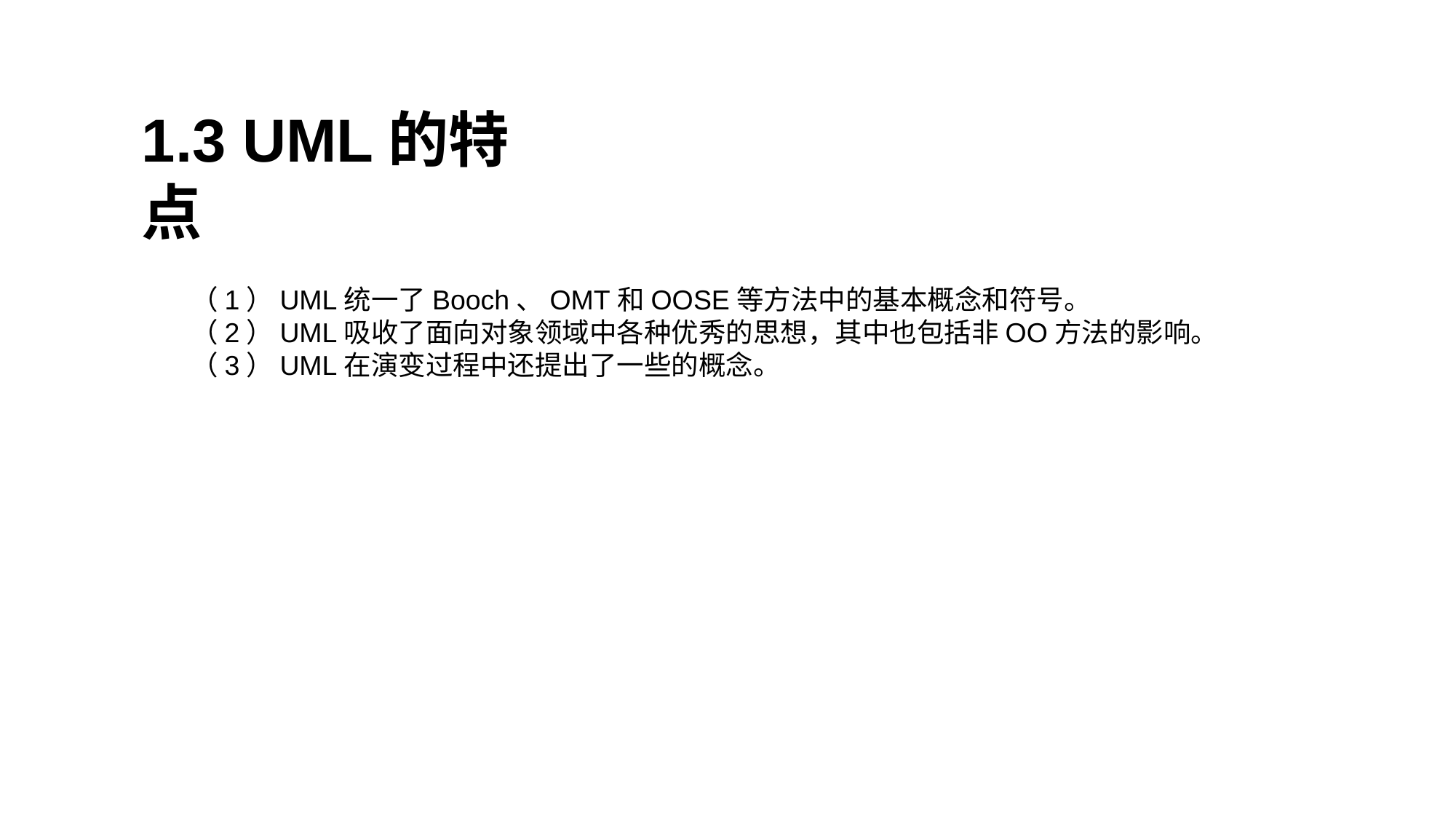

1.3 UML的特点
（1）UML统一了Booch、OMT和OOSE等方法中的基本概念和符号。
（2）UML吸收了面向对象领域中各种优秀的思想，其中也包括非OO方法的影响。
（3）UML在演变过程中还提出了一些的概念。